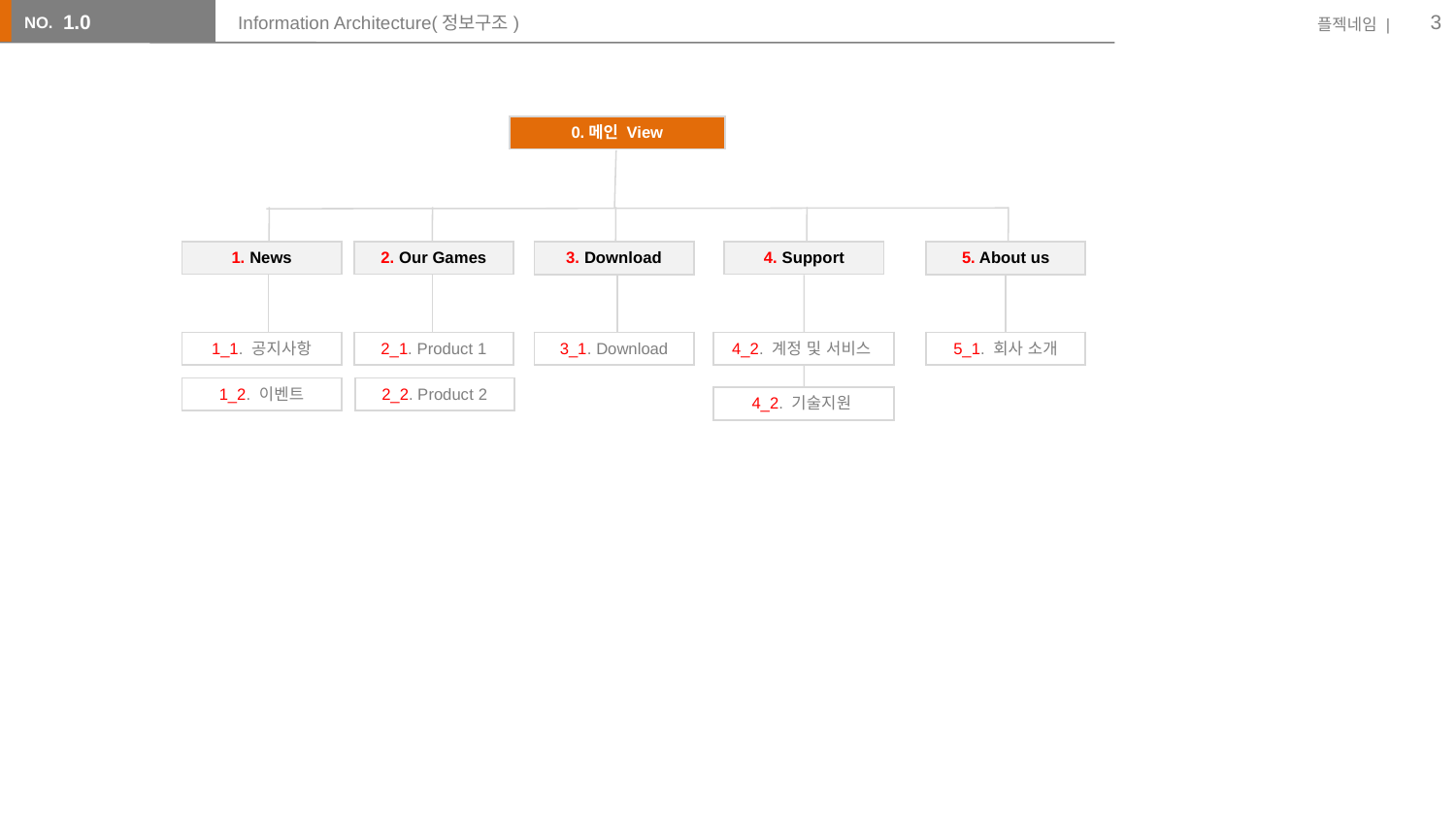

3
1.0
# Information Architecture(정보구조)
| 0.메인 View |
| --- |
| 1. News |
| --- |
| 2. Our Games |
| --- |
| 4. Support |
| --- |
| 3. Download |
| --- |
| 5. About us |
| --- |
| 1\_1. 공지사항 |
| --- |
| 2\_1. Product 1 |
| --- |
| 3\_1. Download |
| --- |
| 4\_2. 계정 및 서비스 |
| --- |
| 5\_1. 회사 소개 |
| --- |
| 1\_2. 이벤트 |
| --- |
| 2\_2. Product 2 |
| --- |
| 4\_2. 기술지원 |
| --- |